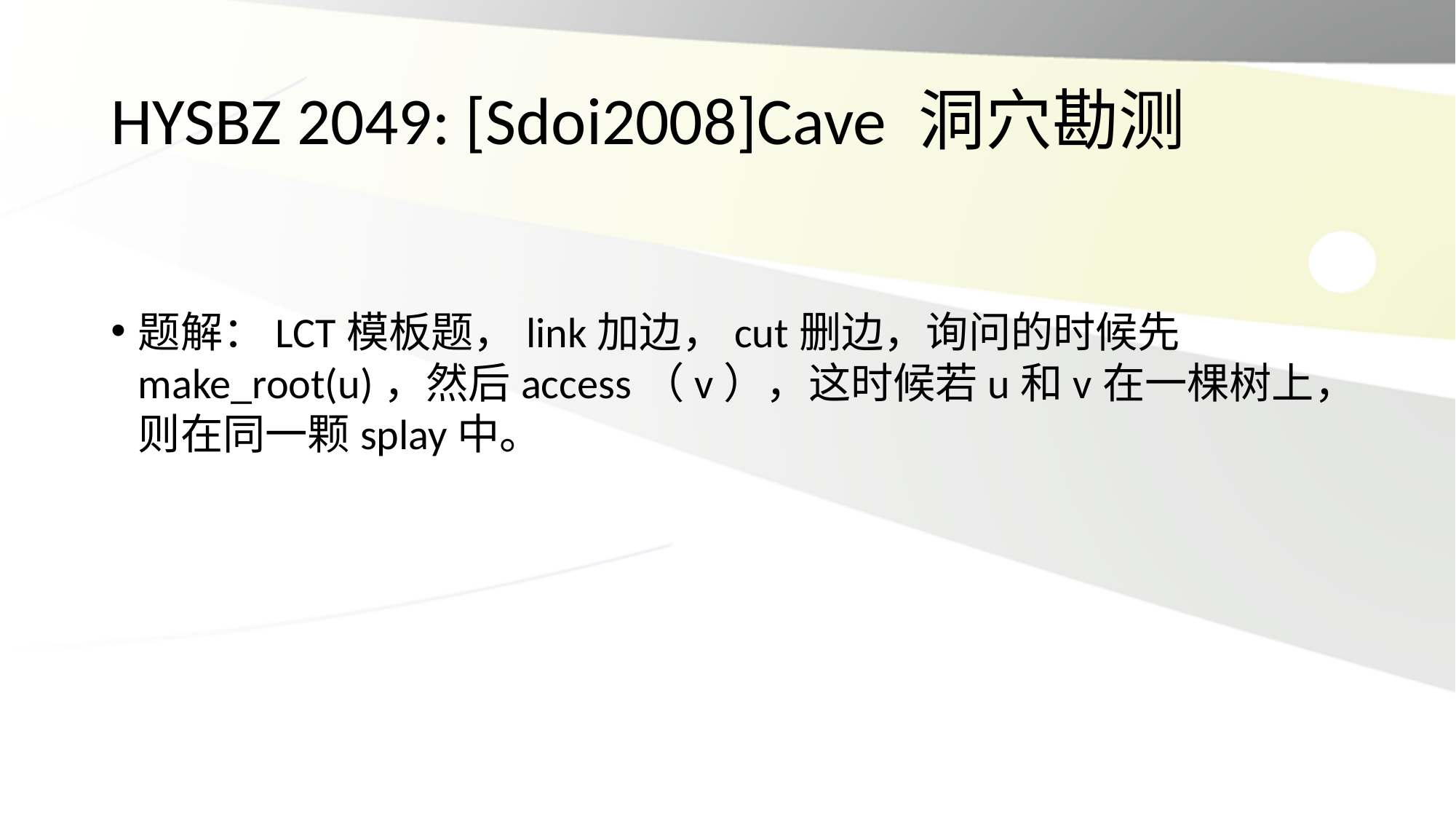

# HYSBZ 2049: [Sdoi2008]Cave 洞穴勘测
题解：LCT模板题，link加边，cut删边，询问的时候先make_root(u)，然后access（v），这时候若u和v在一棵树上，则在同一颗splay中。